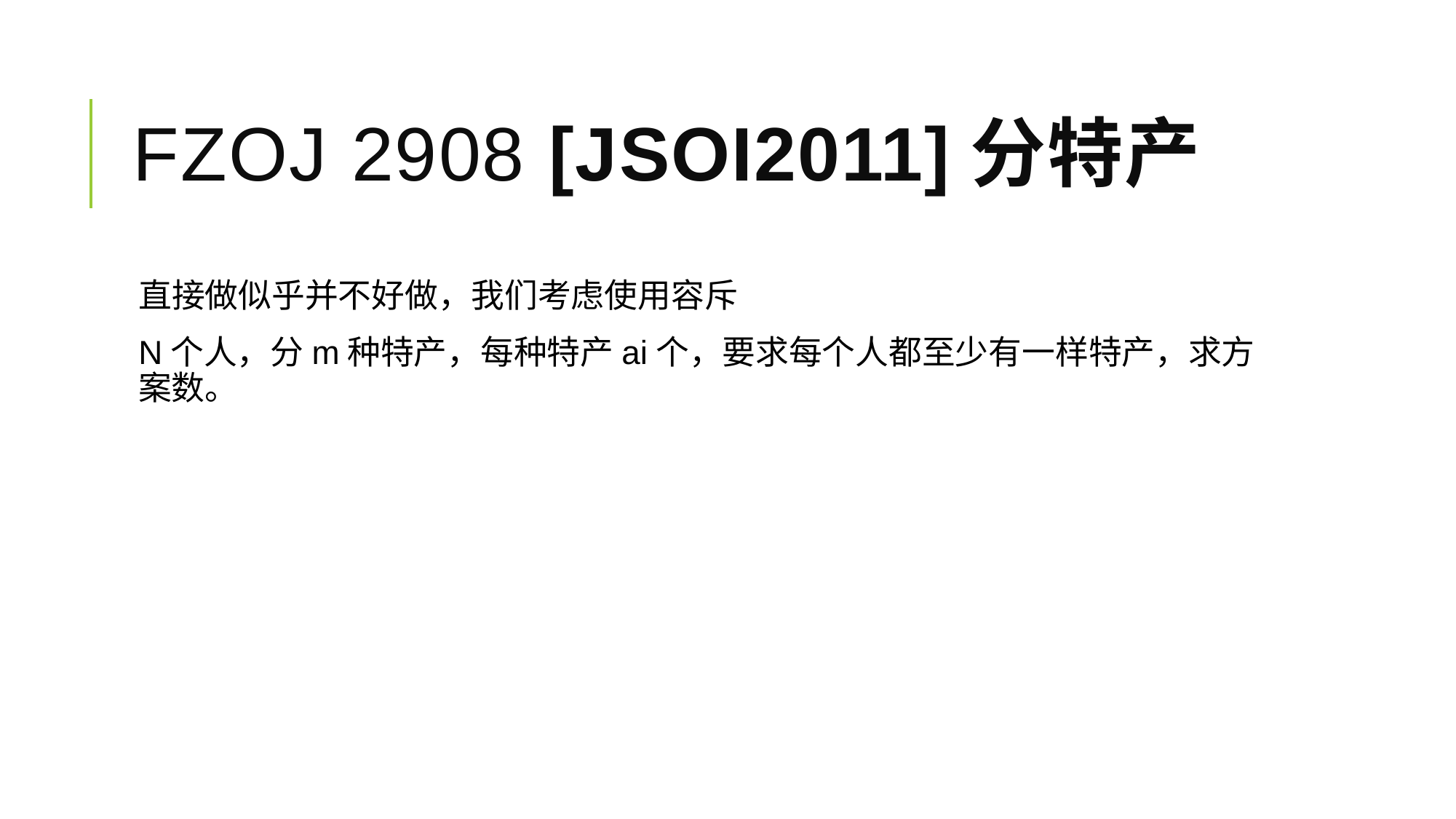

# FZOJ 2908 [JSOI2011]分特产
直接做似乎并不好做，我们考虑使用容斥
N个人，分m种特产，每种特产ai个，要求每个人都至少有一样特产，求方案数。